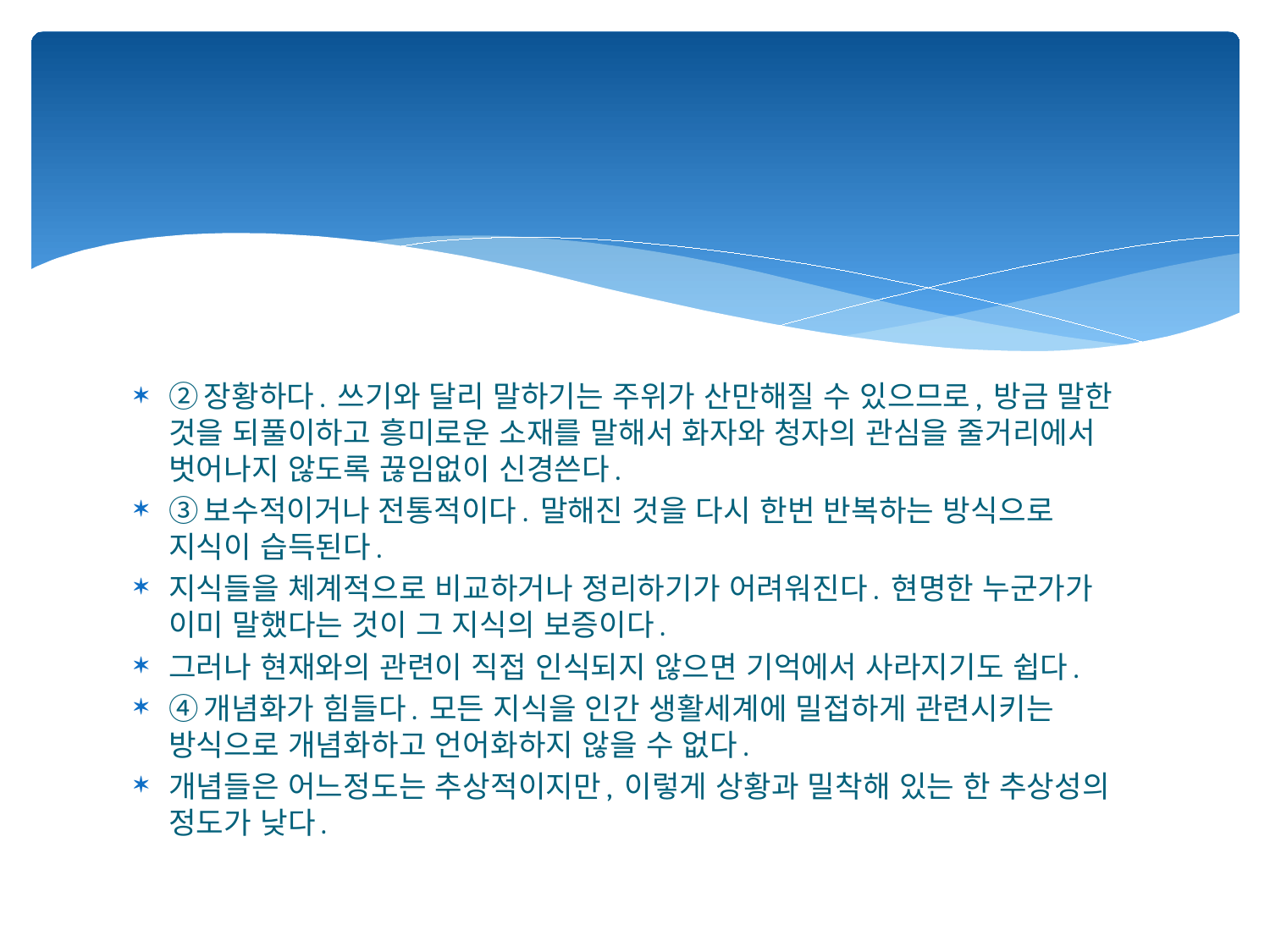

#
②장황하다. 쓰기와 달리 말하기는 주위가 산만해질 수 있으므로, 방금 말한 것을 되풀이하고 흥미로운 소재를 말해서 화자와 청자의 관심을 줄거리에서 벗어나지 않도록 끊임없이 신경쓴다.
③보수적이거나 전통적이다. 말해진 것을 다시 한번 반복하는 방식으로 지식이 습득된다.
지식들을 체계적으로 비교하거나 정리하기가 어려워진다. 현명한 누군가가 이미 말했다는 것이 그 지식의 보증이다.
그러나 현재와의 관련이 직접 인식되지 않으면 기억에서 사라지기도 쉽다.
④개념화가 힘들다. 모든 지식을 인간 생활세계에 밀접하게 관련시키는 방식으로 개념화하고 언어화하지 않을 수 없다.
개념들은 어느정도는 추상적이지만, 이렇게 상황과 밀착해 있는 한 추상성의 정도가 낮다.